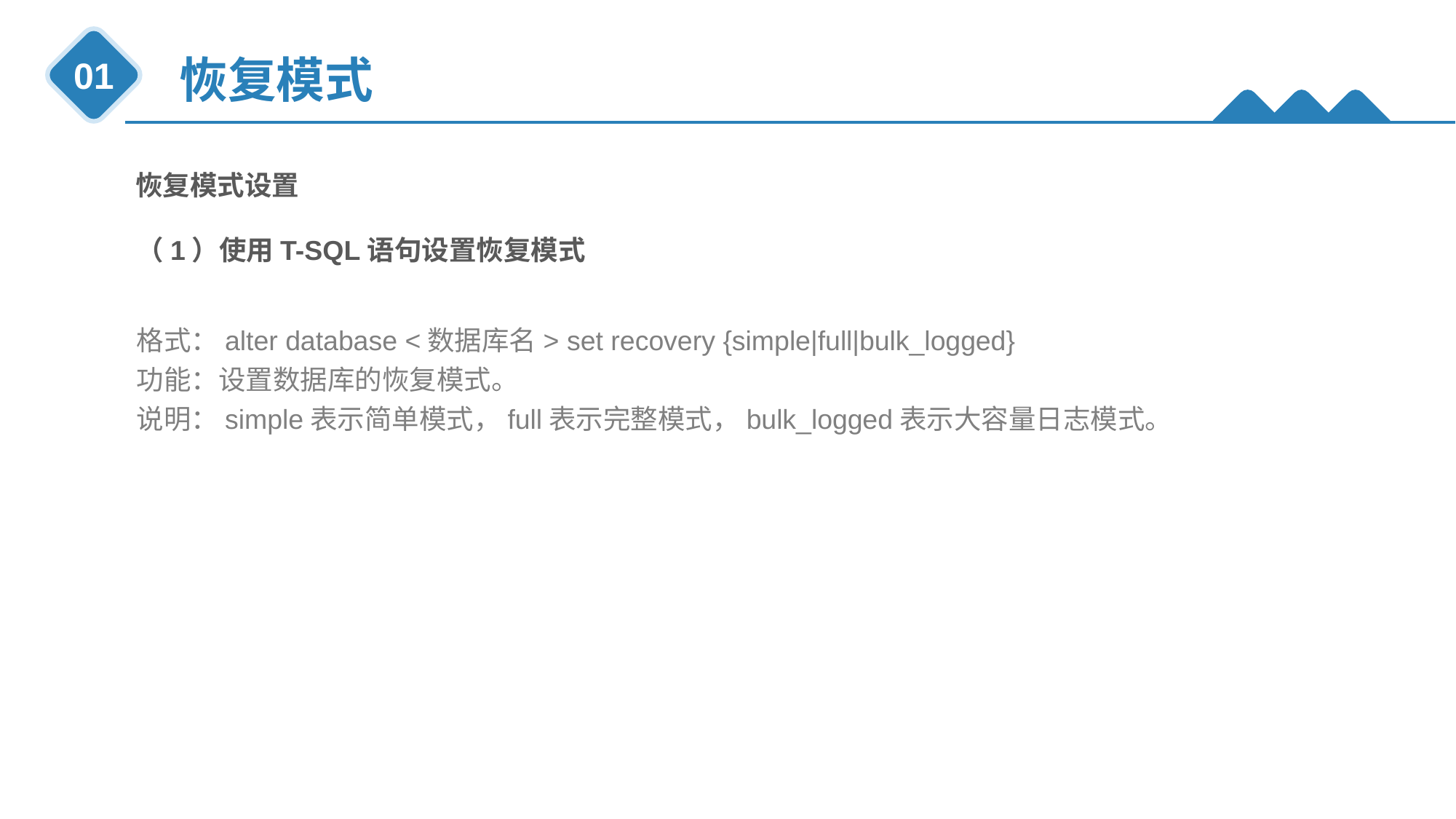

恢复模式
01

恢复模式设置
（1）使用T-SQL语句设置恢复模式
格式：alter database <数据库名> set recovery {simple|full|bulk_logged}
功能：设置数据库的恢复模式。
说明：simple表示简单模式，full表示完整模式，bulk_logged表示大容量日志模式。